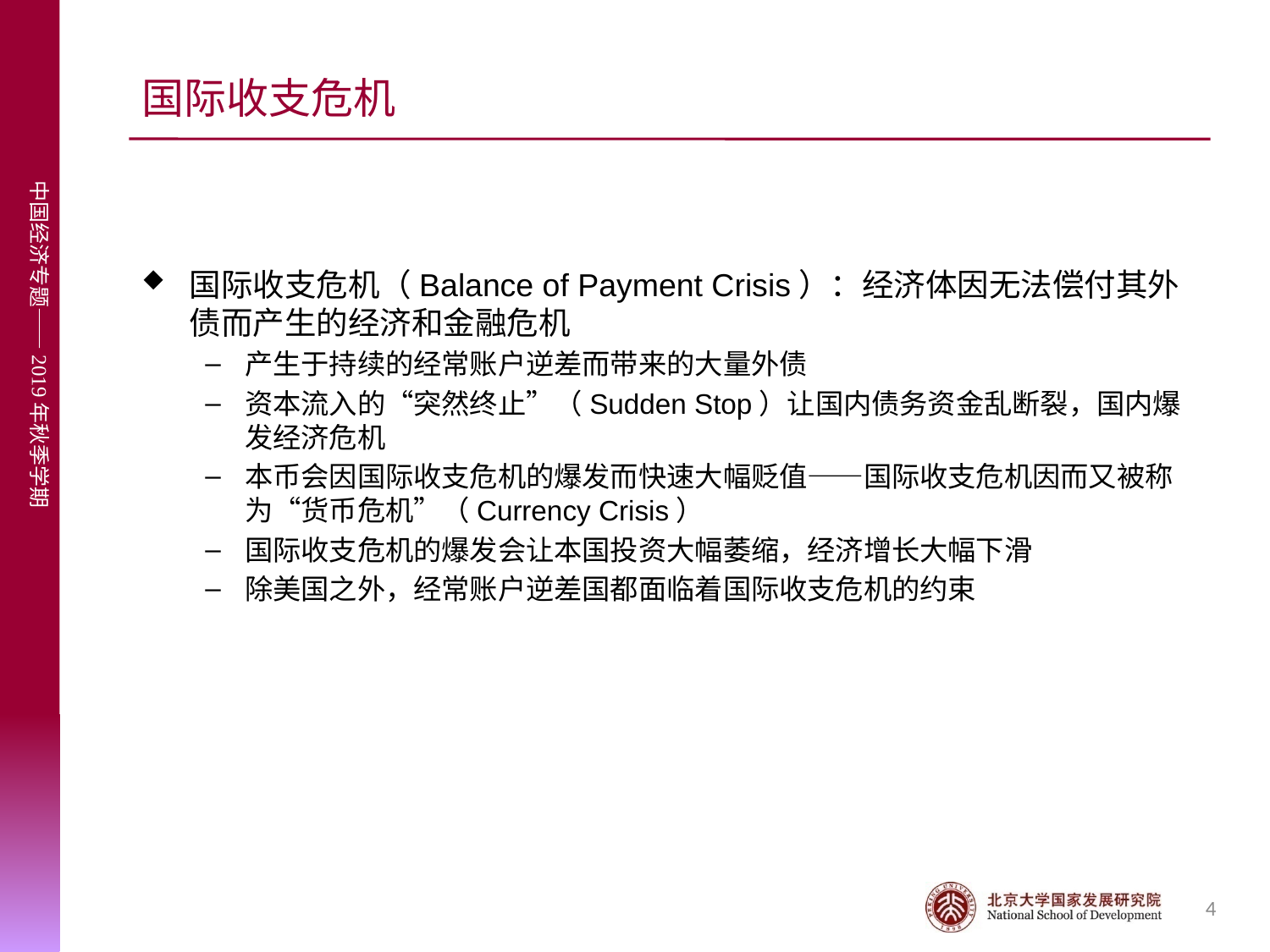

# 国际收支危机

国际收支危机（Balance of Payment Crisis）：经济体因无法偿付其外债而产生的经济和金融危机
产生于持续的经常账户逆差而带来的大量外债
资本流入的“突然终止”（Sudden Stop）让国内债务资金乱断裂，国内爆发经济危机
本币会因国际收支危机的爆发而快速大幅贬值——国际收支危机因而又被称为“货币危机”（Currency Crisis）
国际收支危机的爆发会让本国投资大幅萎缩，经济增长大幅下滑
除美国之外，经常账户逆差国都面临着国际收支危机的约束

4